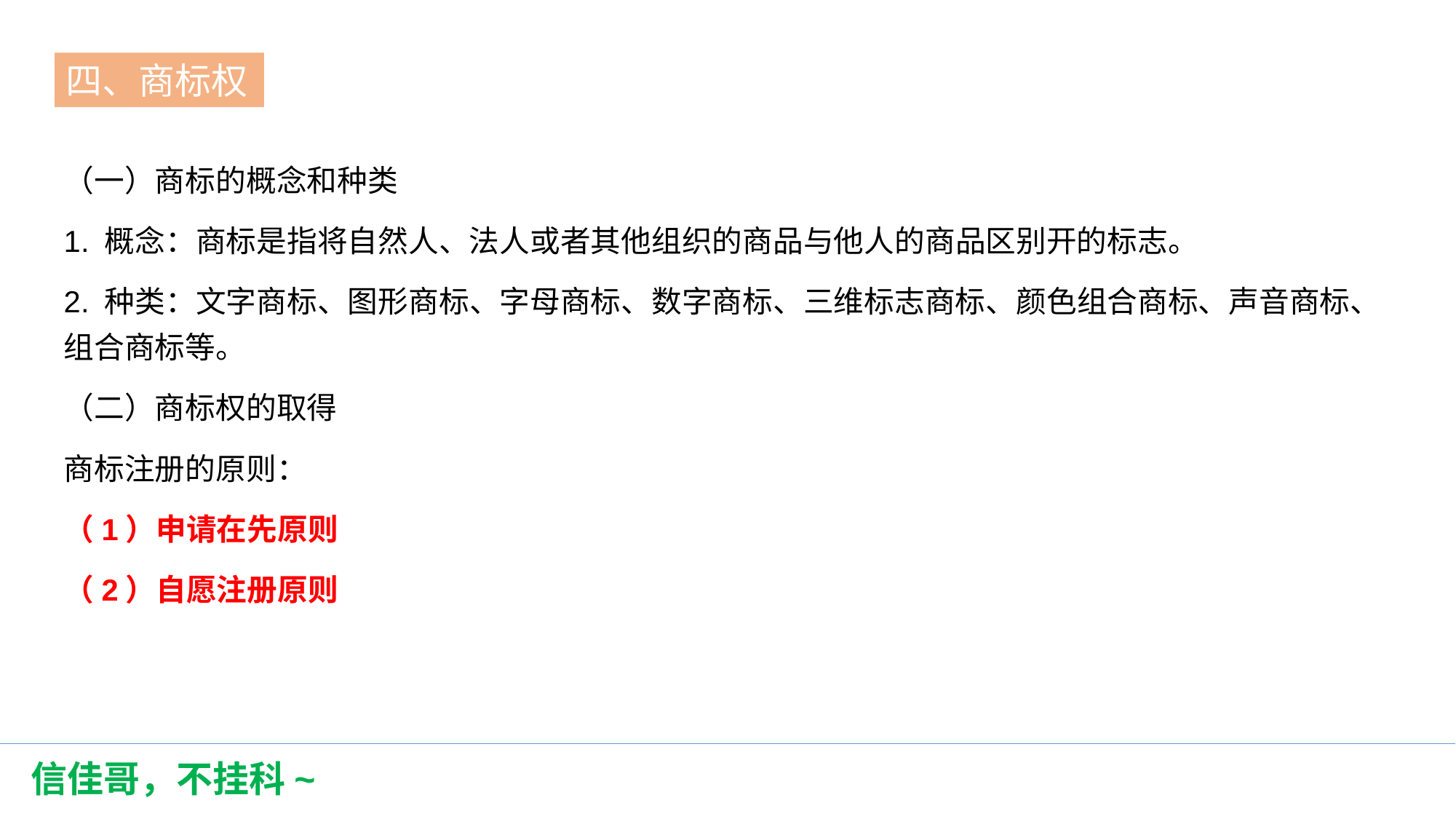

四、商标权
第一节
（一）商标的概念和种类
1. 概念：商标是指将自然人、法人或者其他组织的商品与他人的商品区别开的标志。
2. 种类：文字商标、图形商标、字母商标、数字商标、三维标志商标、颜色组合商标、声音商标、组合商标等。
（二）商标权的取得
商标注册的原则：
（1）申请在先原则
（2）自愿注册原则